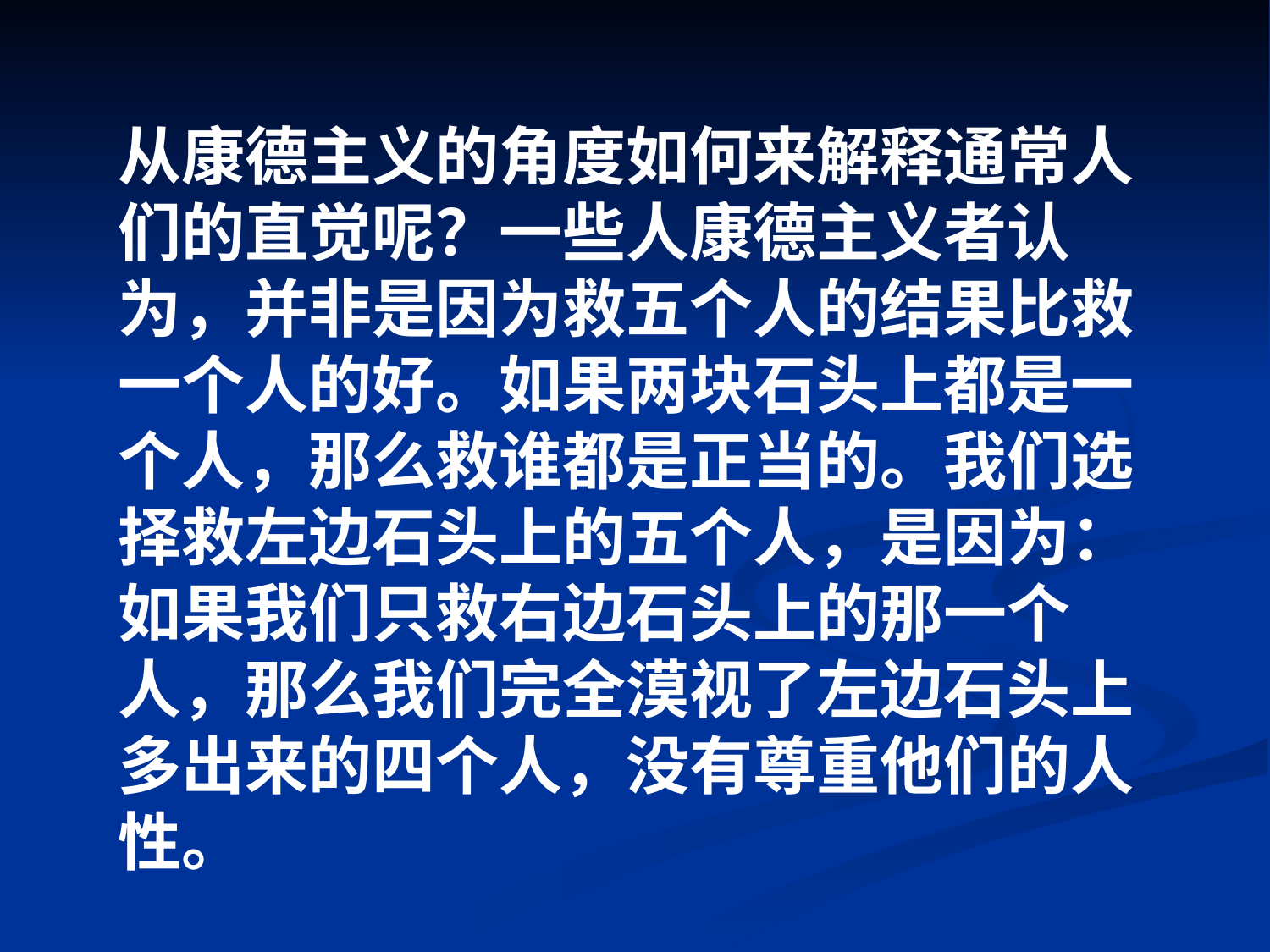

从康德主义的角度如何来解释通常人们的直觉呢？一些人康德主义者认为，并非是因为救五个人的结果比救一个人的好。如果两块石头上都是一个人，那么救谁都是正当的。我们选择救左边石头上的五个人，是因为：如果我们只救右边石头上的那一个人，那么我们完全漠视了左边石头上多出来的四个人，没有尊重他们的人性。